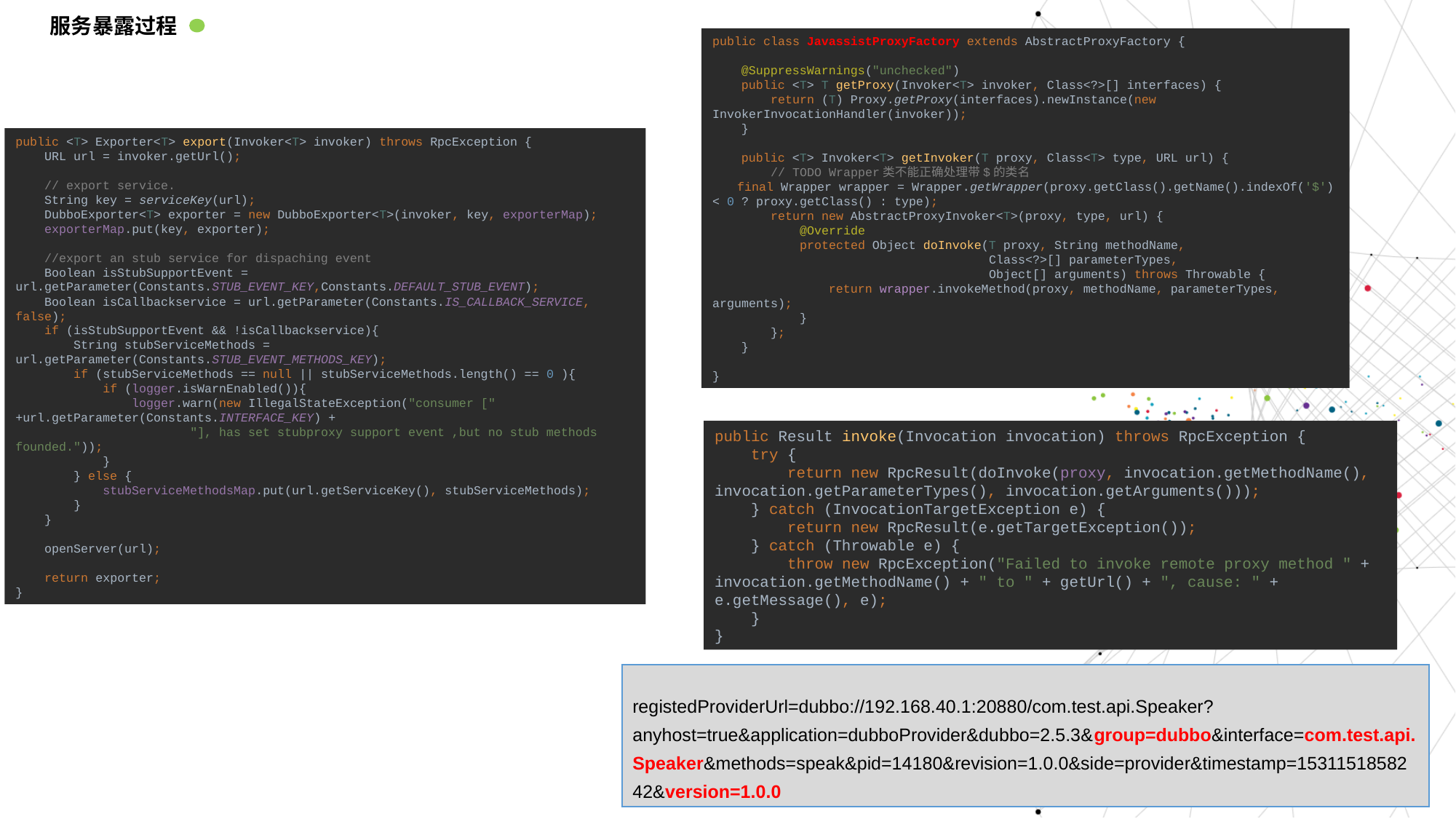

服务暴露过程

public class JavassistProxyFactory extends AbstractProxyFactory {
    @SuppressWarnings("unchecked")
    public <T> T getProxy(Invoker<T> invoker, Class<?>[] interfaces) {
        return (T) Proxy.getProxy(interfaces).newInstance(new InvokerInvocationHandler(invoker));
    }
    public <T> Invoker<T> getInvoker(T proxy, Class<T> type, URL url) {
        // TODO Wrapper类不能正确处理带$的类名
        final Wrapper wrapper = Wrapper.getWrapper(proxy.getClass().getName().indexOf('$') < 0 ? proxy.getClass() : type);
        return new AbstractProxyInvoker<T>(proxy, type, url) {
            @Override
            protected Object doInvoke(T proxy, String methodName,
                                      Class<?>[] parameterTypes,
                                      Object[] arguments) throws Throwable {
                return wrapper.invokeMethod(proxy, methodName, parameterTypes, arguments);
            }
        };
    }
}
public <T> Exporter<T> export(Invoker<T> invoker) throws RpcException {
    URL url = invoker.getUrl();
    // export service.
    String key = serviceKey(url);
    DubboExporter<T> exporter = new DubboExporter<T>(invoker, key, exporterMap);
    exporterMap.put(key, exporter);
    //export an stub service for dispaching event
    Boolean isStubSupportEvent = url.getParameter(Constants.STUB_EVENT_KEY,Constants.DEFAULT_STUB_EVENT);
    Boolean isCallbackservice = url.getParameter(Constants.IS_CALLBACK_SERVICE, false);
    if (isStubSupportEvent && !isCallbackservice){
        String stubServiceMethods = url.getParameter(Constants.STUB_EVENT_METHODS_KEY);
        if (stubServiceMethods == null || stubServiceMethods.length() == 0 ){
            if (logger.isWarnEnabled()){
                logger.warn(new IllegalStateException("consumer [" +url.getParameter(Constants.INTERFACE_KEY) +
                        "], has set stubproxy support event ,but no stub methods founded."));
            }
        } else {
            stubServiceMethodsMap.put(url.getServiceKey(), stubServiceMethods);
        }
    }
    openServer(url);
    return exporter;
}
public Result invoke(Invocation invocation) throws RpcException {
    try {
        return new RpcResult(doInvoke(proxy, invocation.getMethodName(), invocation.getParameterTypes(), invocation.getArguments()));
    } catch (InvocationTargetException e) {
        return new RpcResult(e.getTargetException());
    } catch (Throwable e) {
        throw new RpcException("Failed to invoke remote proxy method " + invocation.getMethodName() + " to " + getUrl() + ", cause: " + e.getMessage(), e);
    }
}

registedProviderUrl=dubbo://192.168.40.1:20880/com.test.api.Speaker?anyhost=true&application=dubboProvider&dubbo=2.5.3&group=dubbo&interface=com.test.api.Speaker&methods=speak&pid=14180&revision=1.0.0&side=provider&timestamp=1531151858242&version=1.0.0